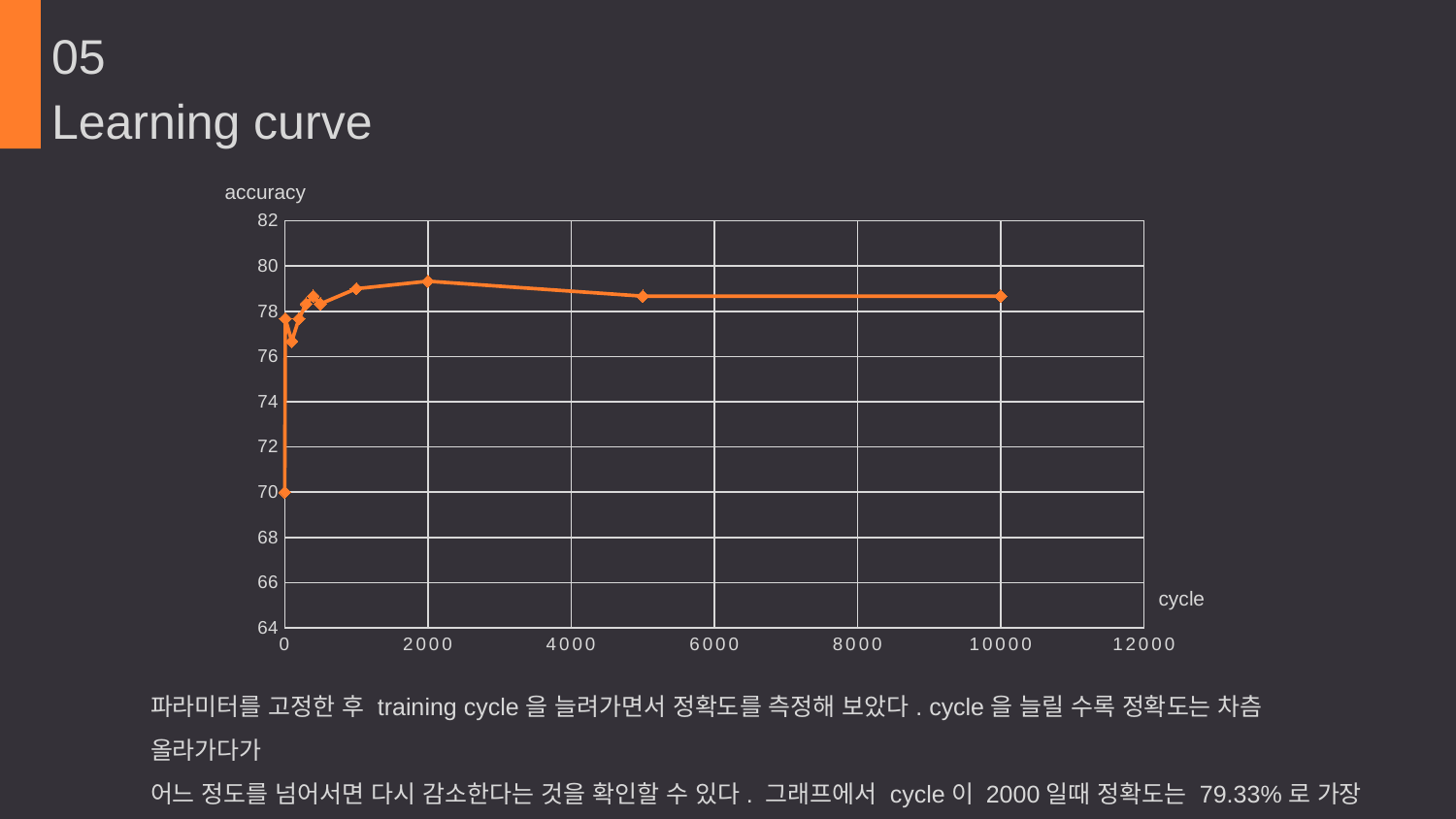

05
Learning curve
accuracy

### Chart

| Category |  |
|---|---|
cycle
파라미터를 고정한 후 training cycle을 늘려가면서 정확도를 측정해 보았다. cycle을 늘릴 수록 정확도는 차츰 올라가다가
어느 정도를 넘어서면 다시 감소한다는 것을 확인할 수 있다. 그래프에서 cycle이 2000일때 정확도는 79.33%로 가장 높았다.